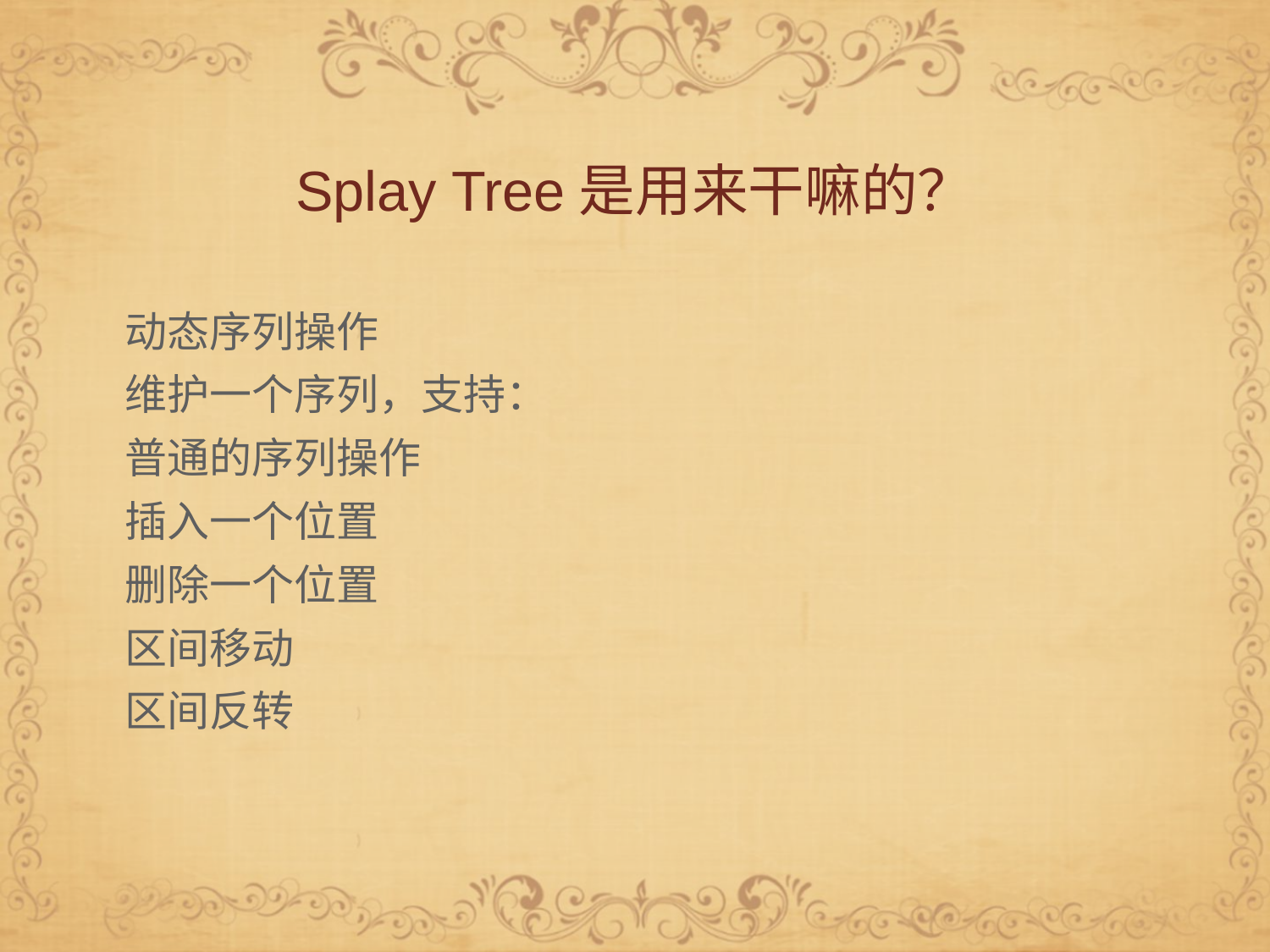

# Splay Tree是用来干嘛的？
动态序列操作
维护一个序列，支持：
普通的序列操作
插入一个位置
删除一个位置
区间移动
区间反转